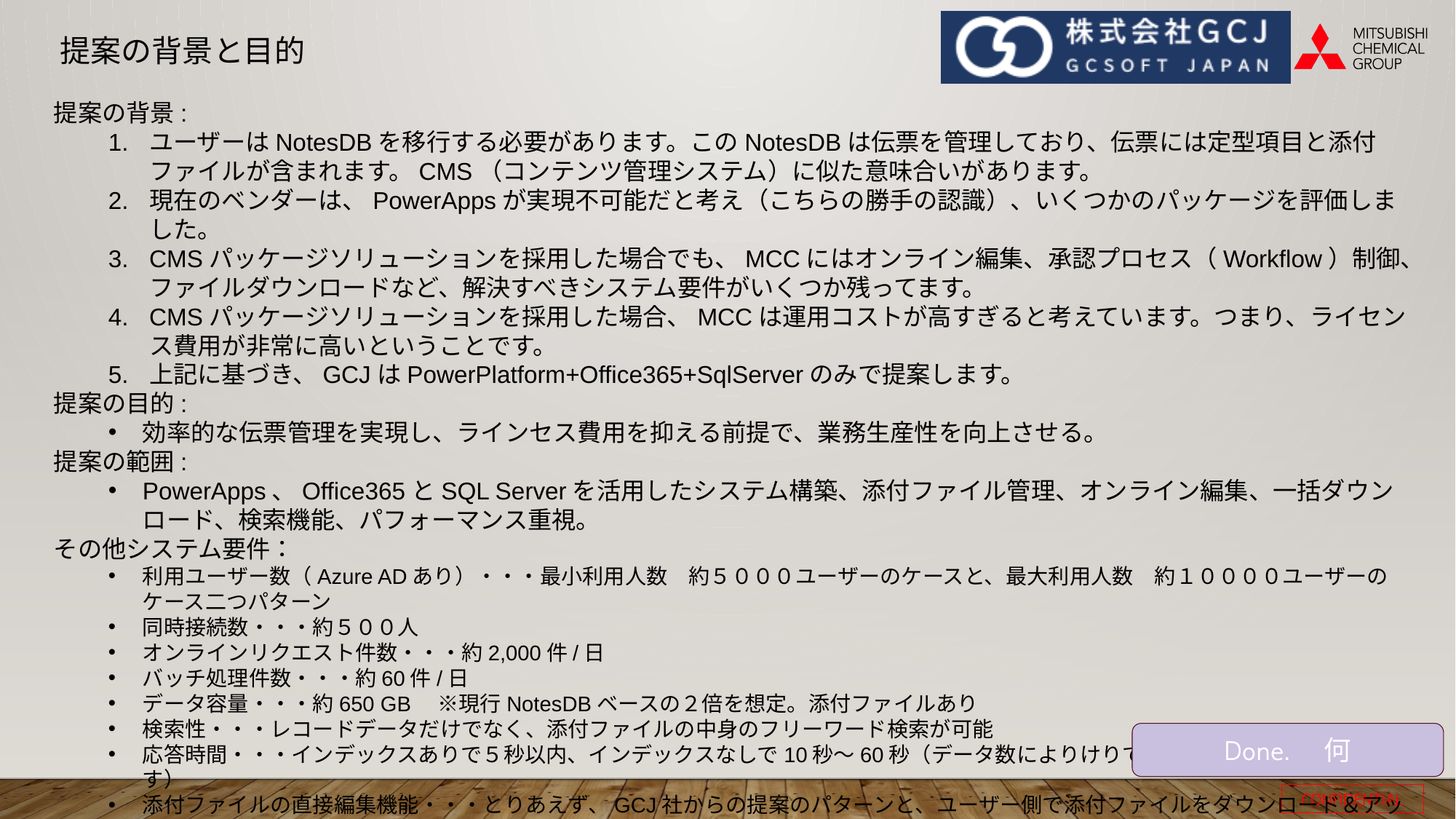

# 提案の背景と目的
提案の背景:
ユーザーはNotesDBを移行する必要があります。このNotesDBは伝票を管理しており、伝票には定型項目と添付ファイルが含まれます。CMS（コンテンツ管理システム）に似た意味合いがあります。
現在のベンダーは、PowerAppsが実現不可能だと考え（こちらの勝手の認識）、いくつかのパッケージを評価しました。
CMSパッケージソリューションを採用した場合でも、MCCにはオンライン編集、承認プロセス（Workflow）制御、ファイルダウンロードなど、解決すべきシステム要件がいくつか残ってます。
CMSパッケージソリューションを採用した場合、MCCは運用コストが高すぎると考えています。つまり、ライセンス費用が非常に高いということです。
上記に基づき、GCJはPowerPlatform+Office365+SqlServerのみで提案します。
提案の目的:
効率的な伝票管理を実現し、ラインセス費用を抑える前提で、業務生産性を向上させる。
提案の範囲:
PowerApps、Office365とSQL Serverを活用したシステム構築、添付ファイル管理、オンライン編集、一括ダウンロード、検索機能、パフォーマンス重視。
その他システム要件：
利用ユーザー数（Azure ADあり）・・・最小利用人数　約５０００ユーザーのケースと、最大利用人数　約１００００ユーザーのケース二つパターン
同時接続数・・・約５００人
オンラインリクエスト件数・・・約2,000件/日
バッチ処理件数・・・約60件/日
データ容量・・・約650 GB　※現行NotesDBベースの２倍を想定。添付ファイルあり
検索性・・・レコードデータだけでなく、添付ファイルの中身のフリーワード検索が可能
応答時間・・・インデックスありで５秒以内、インデックスなしで10秒～60秒（データ数によりけりで幅を持った回答となります）
添付ファイルの直接編集機能・・・とりあえず、GCJ社からの提案のパターンと、ユーザー側で添付ファイルをダウンロード＆アップロードで実現するパターンとの2パターン
Done.　何